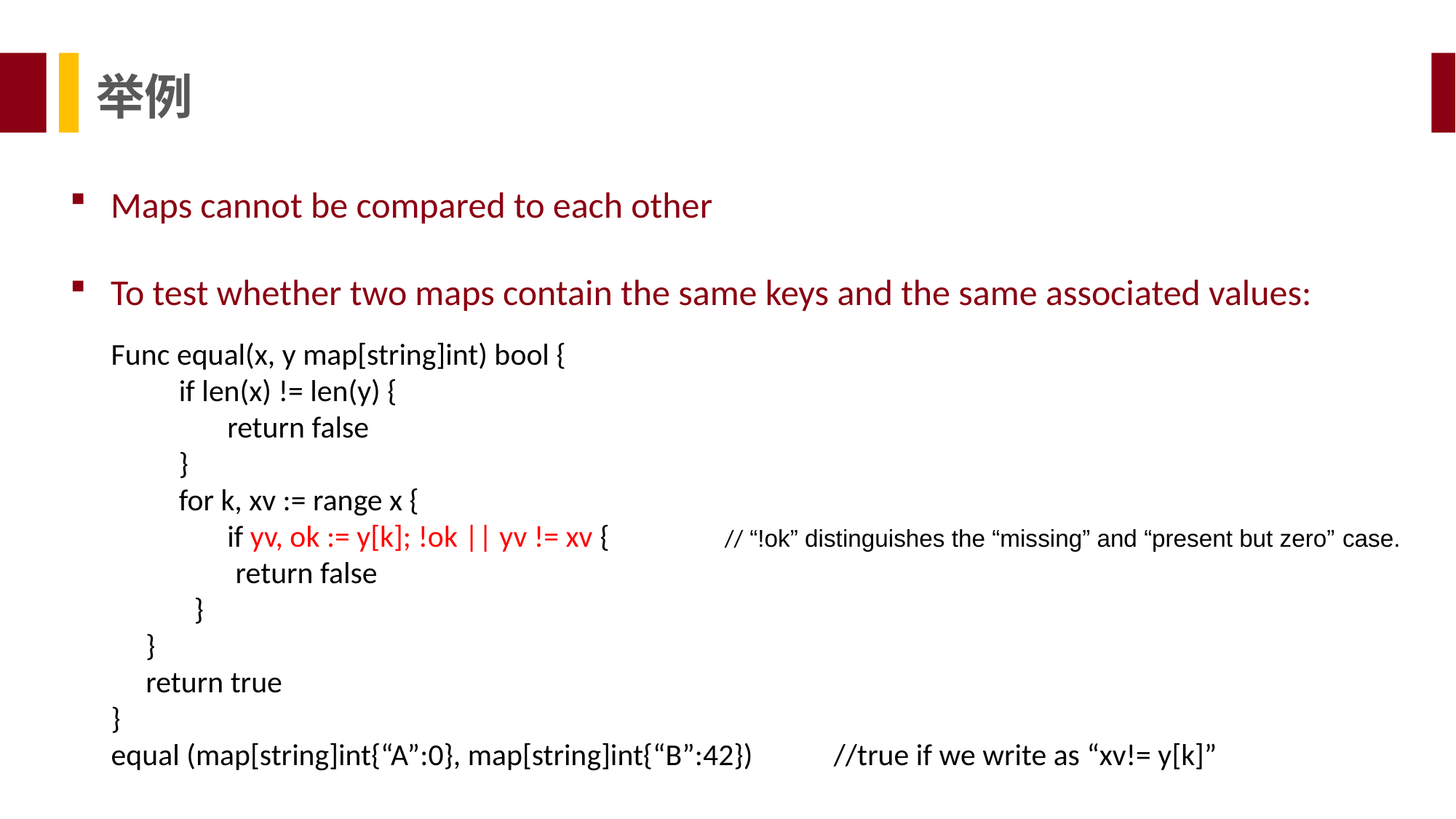

举例
Maps cannot be compared to each other
To test whether two maps contain the same keys and the same associated values:

      Func equal(x, y map[string]int) bool {
	if len(x) != len(y) {
	       return false
 	}
	for k, xv := range x {
	       if yv, ok := y[k]; !ok || yv != xv {		// “!ok” distinguishes the “missing” and “present but zero” case.
                        return false
                  }
           }
           return true
      }
      equal (map[string]int{“A”:0}, map[string]int{“B”:42}) 	//true if we write as “xv!= y[k]”